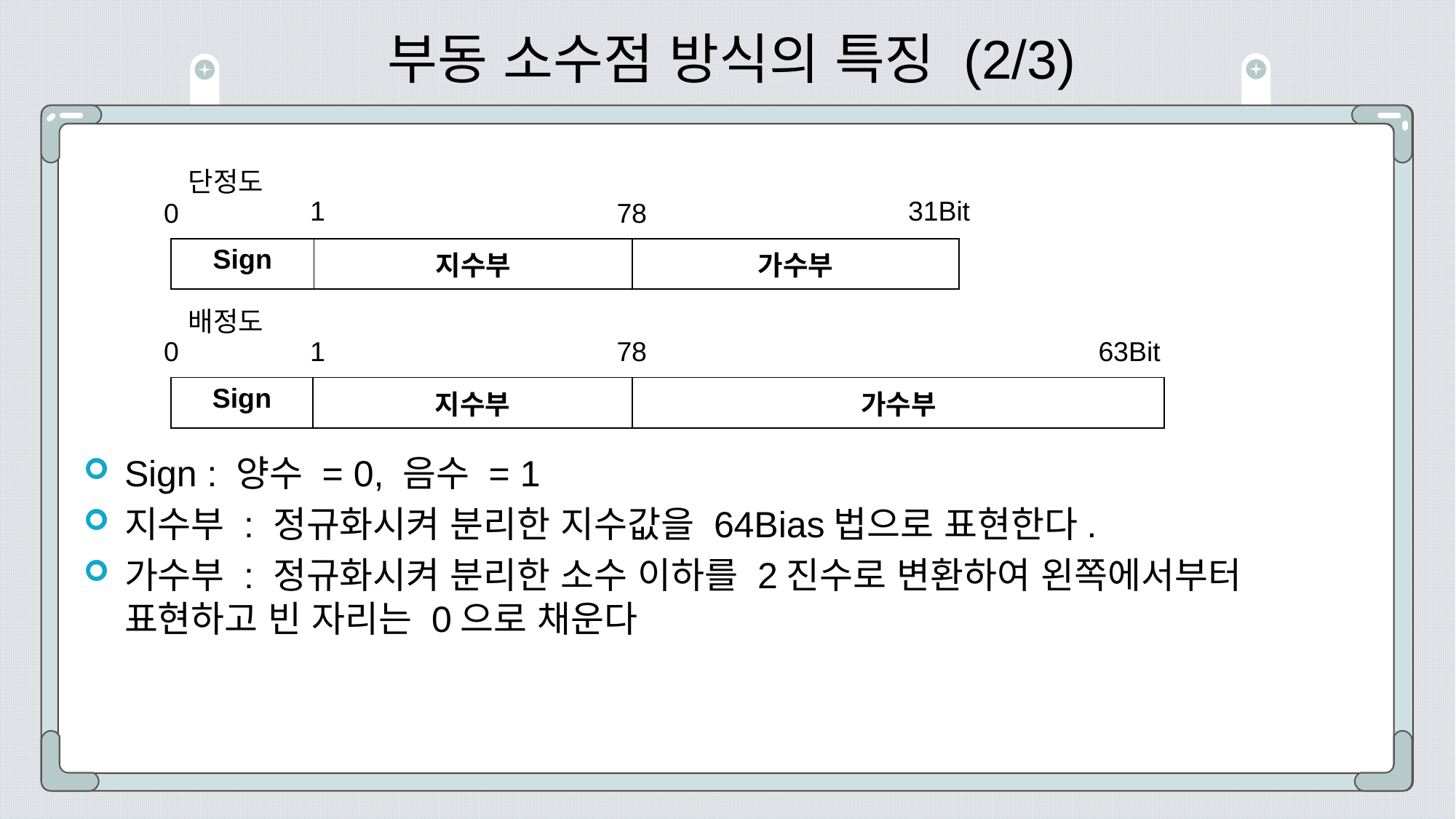

# 부동 소수점 방식의 특징 (2/3)

Sign : 양수 = 0, 음수 = 1
지수부 : 정규화시켜 분리한 지수값을 64Bias법으로 표현한다.
가수부 : 정규화시켜 분리한 소수 이하를 2진수로 변환하여 왼쪽에서부터 표현하고 빈 자리는 0으로 채운다

단정도
31Bit
1
0
78
| Sign | 지수부 | 가수부 |
| --- | --- | --- |
배정도
78
63Bit
0
1
| Sign | 지수부 | 가수부 |
| --- | --- | --- |